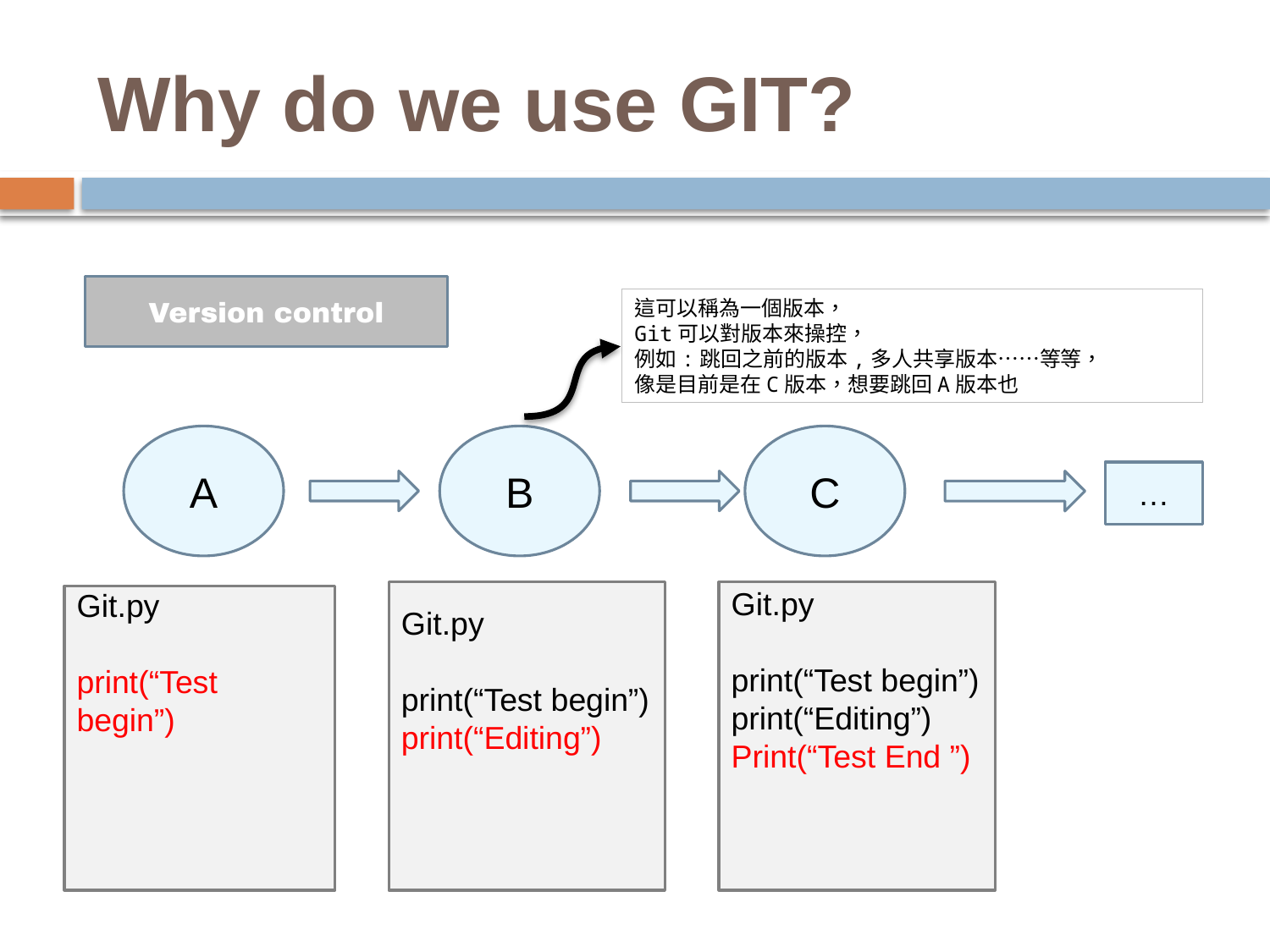

# Why do we use GIT?
Version control
這可以稱為一個版本，
Git可以對版本來操控，
例如:跳回之前的版本,多人共享版本……等等，
像是目前是在C版本，想要跳回A版本也
A
B
C
…

Git.py

print(“Test begin”)
print(“Editing”)

Git.py

print(“Test begin”)
print(“Editing”)
Print(“Test End ”)

Git.py

print(“Test begin”)